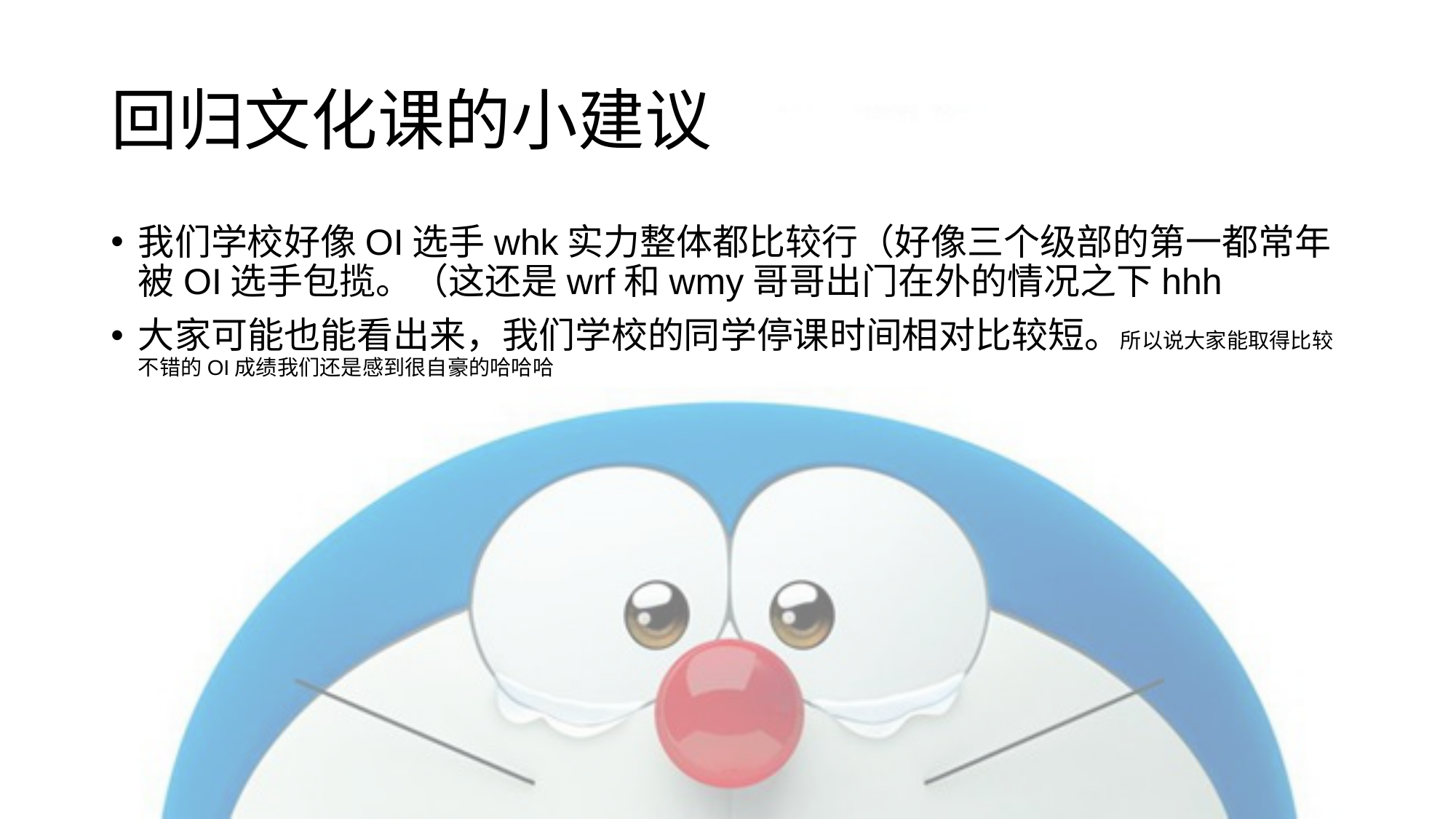

# 回归文化课的小建议
我们学校好像OI选手whk实力整体都比较行（好像三个级部的第一都常年被OI选手包揽。（这还是wrf和wmy哥哥出门在外的情况之下hhh
大家可能也能看出来，我们学校的同学停课时间相对比较短。所以说大家能取得比较不错的OI成绩我们还是感到很自豪的哈哈哈